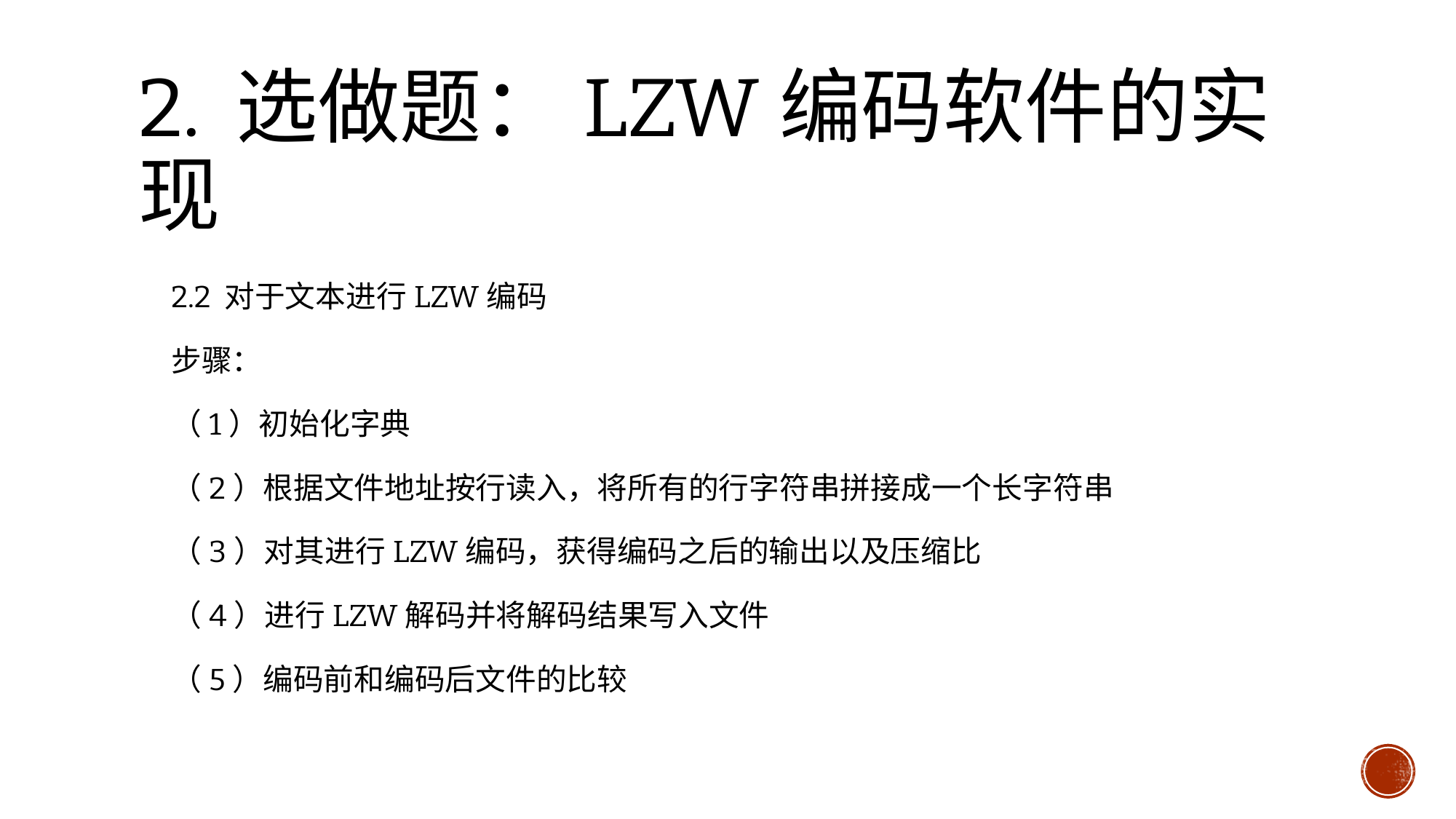

# 2. 选做题：LZW编码软件的实现
2.2 对于文本进行LZW编码
步骤：
（1）初始化字典
（2）根据文件地址按行读入，将所有的行字符串拼接成一个长字符串
（3）对其进行LZW编码，获得编码之后的输出以及压缩比
（4）进行LZW解码并将解码结果写入文件
（5）编码前和编码后文件的比较